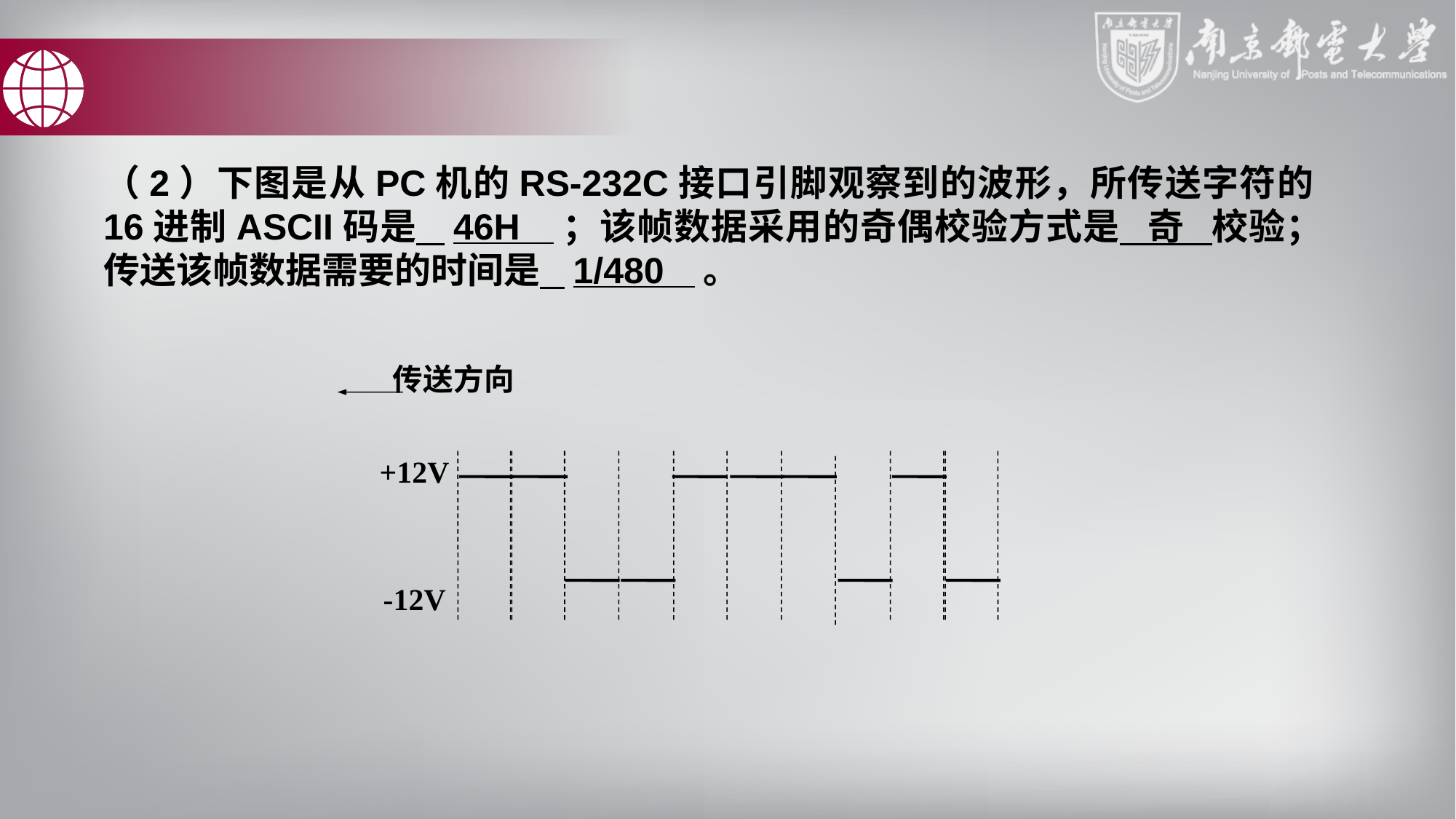

（2）下图是从PC机的RS-232C接口引脚观察到的波形，所传送字符的16进制ASCII码是   46H   ；该帧数据采用的奇偶校验方式是   奇   校验；传送该帧数据需要的时间是   1/480   。

传送方向

+12V

-12V